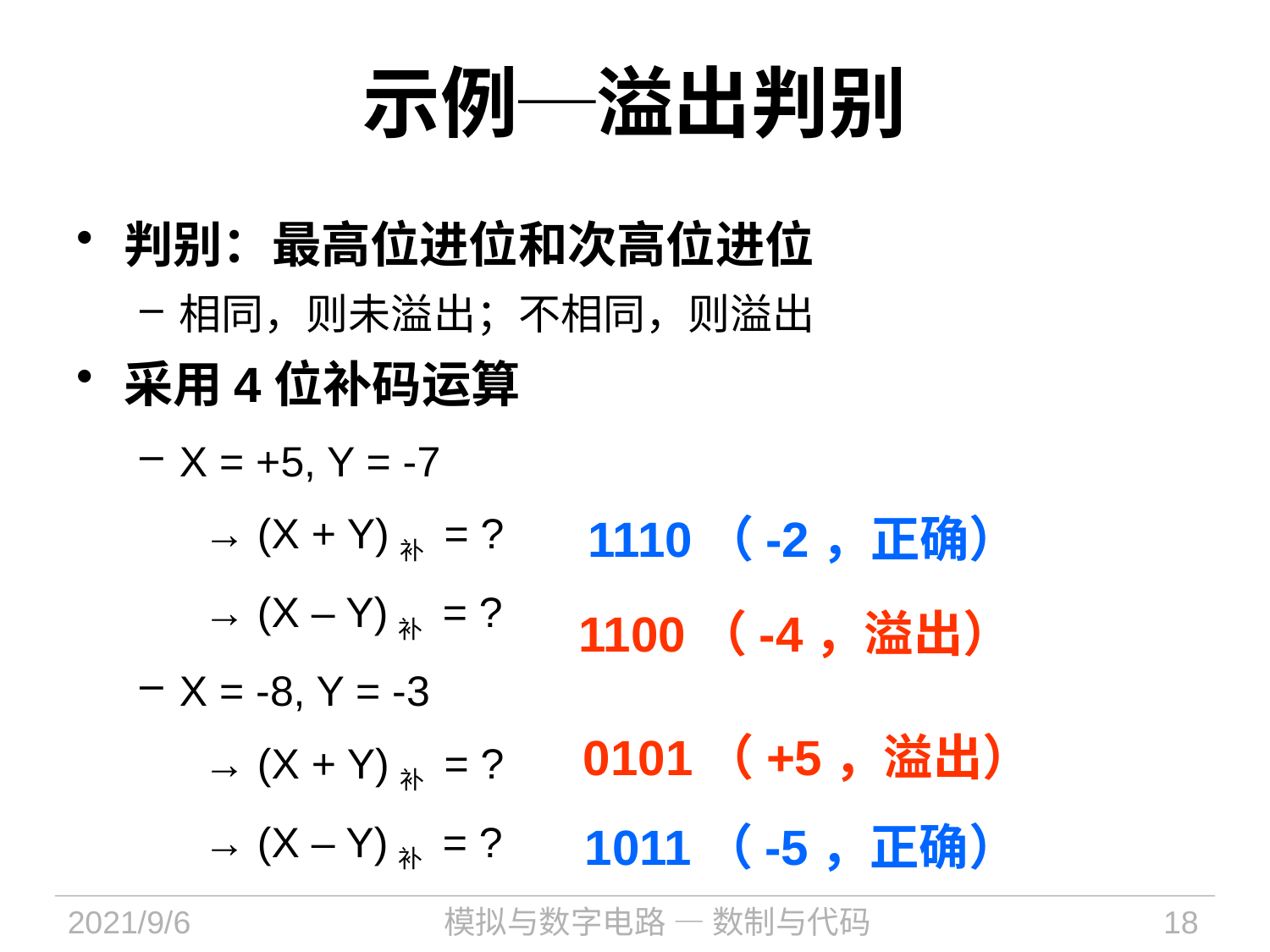

# 示例─溢出判别
判别：最高位进位和次高位进位
相同，则未溢出；不相同，则溢出
采用4位补码运算
X = +5, Y = -7
→ (X + Y)补 = ?
→ (X – Y)补 = ?
X = -8, Y = -3
→ (X + Y)补 = ?
→ (X – Y)补 = ?

1110（-2，正确）
1100（-4，溢出）

0101（+5，溢出）
1011（-5，正确）
2021/9/6
模拟与数字电路 — 数制与代码
18